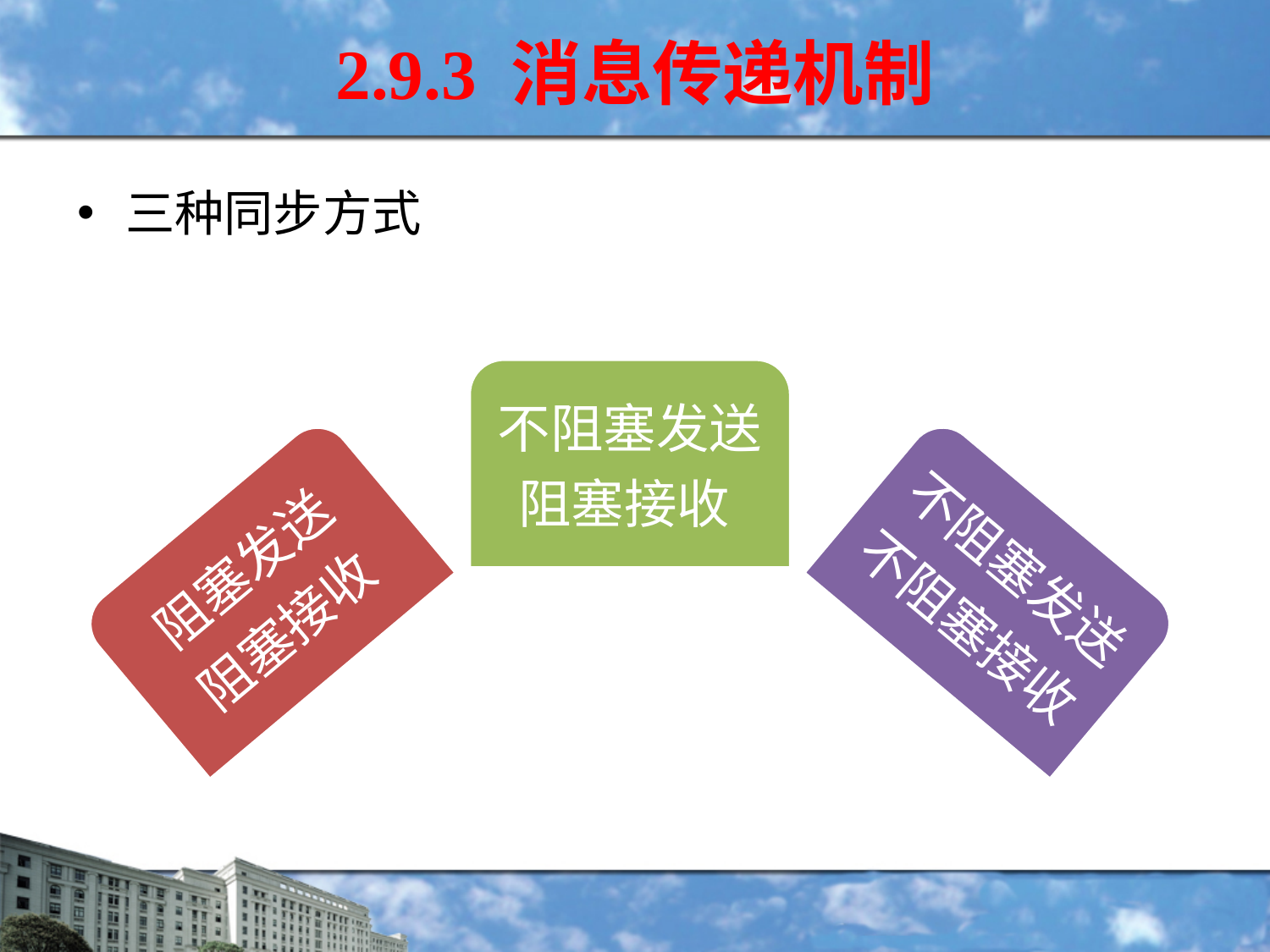

2.9.3 消息传递机制
三种同步方式
阻塞发送
阻塞接收
不阻塞发送
阻塞接收
不阻塞发送
不阻塞接收